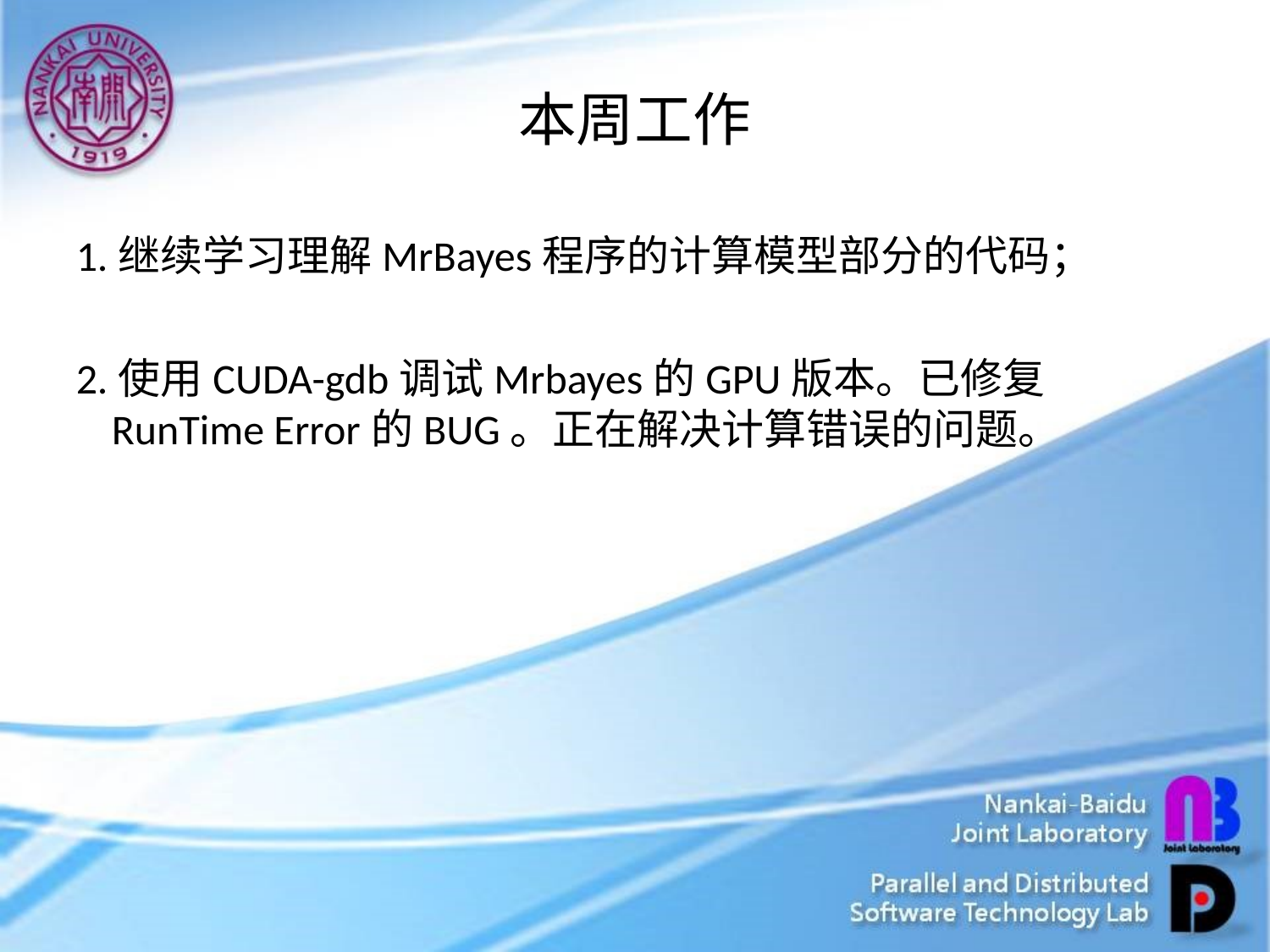

# 本周工作
1.继续学习理解MrBayes程序的计算模型部分的代码；

2.使用CUDA-gdb调试Mrbayes的GPU版本。已修复RunTime Error的BUG。正在解决计算错误的问题。